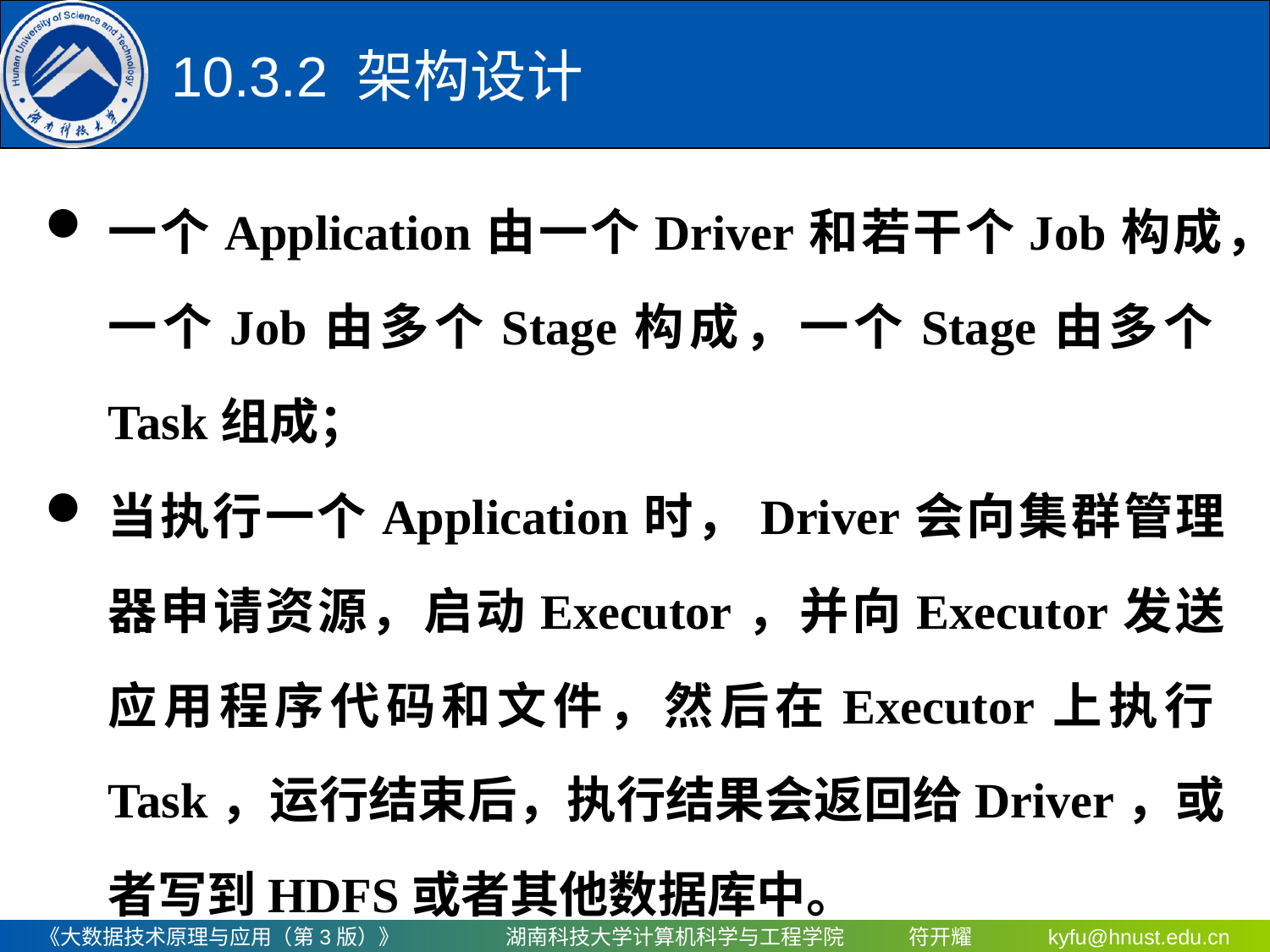

# 10.3.2 架构设计
一个Application由一个Driver和若干个Job构成，一个Job由多个Stage构成，一个Stage由多个Task组成；
当执行一个Application时，Driver会向集群管理器申请资源，启动Executor，并向Executor发送应用程序代码和文件，然后在Executor上执行Task，运行结束后，执行结果会返回给Driver，或者写到HDFS或者其他数据库中。